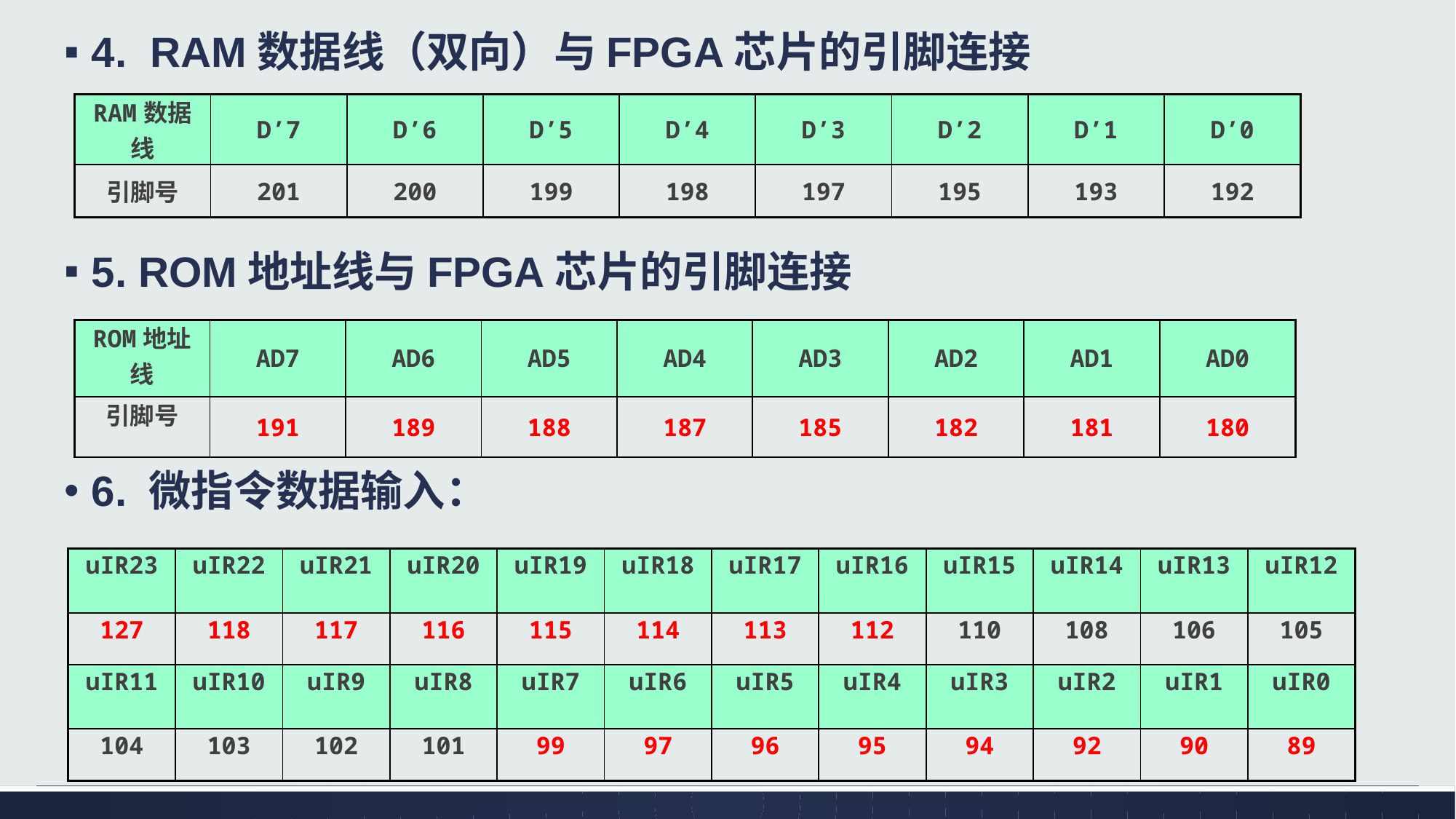

4.  RAM数据线（双向）与FPGA芯片的引脚连接

5. ROM地址线与FPGA芯片的引脚连接

6. 微指令数据输入：

| RAM数据线 | D’7 | D’6 | D’5 | D’4 | D’3 | D’2 | D’1 | D’0 |
| --- | --- | --- | --- | --- | --- | --- | --- | --- |
| 引脚号 | 201 | 200 | 199 | 198 | 197 | 195 | 193 | 192 |
| ROM地址线 | AD7 | AD6 | AD5 | AD4 | AD3 | AD2 | AD1 | AD0 |
| --- | --- | --- | --- | --- | --- | --- | --- | --- |
| 引脚号 | 191 | 189 | 188 | 187 | 185 | 182 | 181 | 180 |
| uIR23 | uIR22 | uIR21 | uIR20 | uIR19 | uIR18 | uIR17 | uIR16 | uIR15 | uIR14 | uIR13 | uIR12 |
| --- | --- | --- | --- | --- | --- | --- | --- | --- | --- | --- | --- |
| 127 | 118 | 117 | 116 | 115 | 114 | 113 | 112 | 110 | 108 | 106 | 105 |
| uIR11 | uIR10 | uIR9 | uIR8 | uIR7 | uIR6 | uIR5 | uIR4 | uIR3 | uIR2 | uIR1 | uIR0 |
| 104 | 103 | 102 | 101 | 99 | 97 | 96 | 95 | 94 | 92 | 90 | 89 |